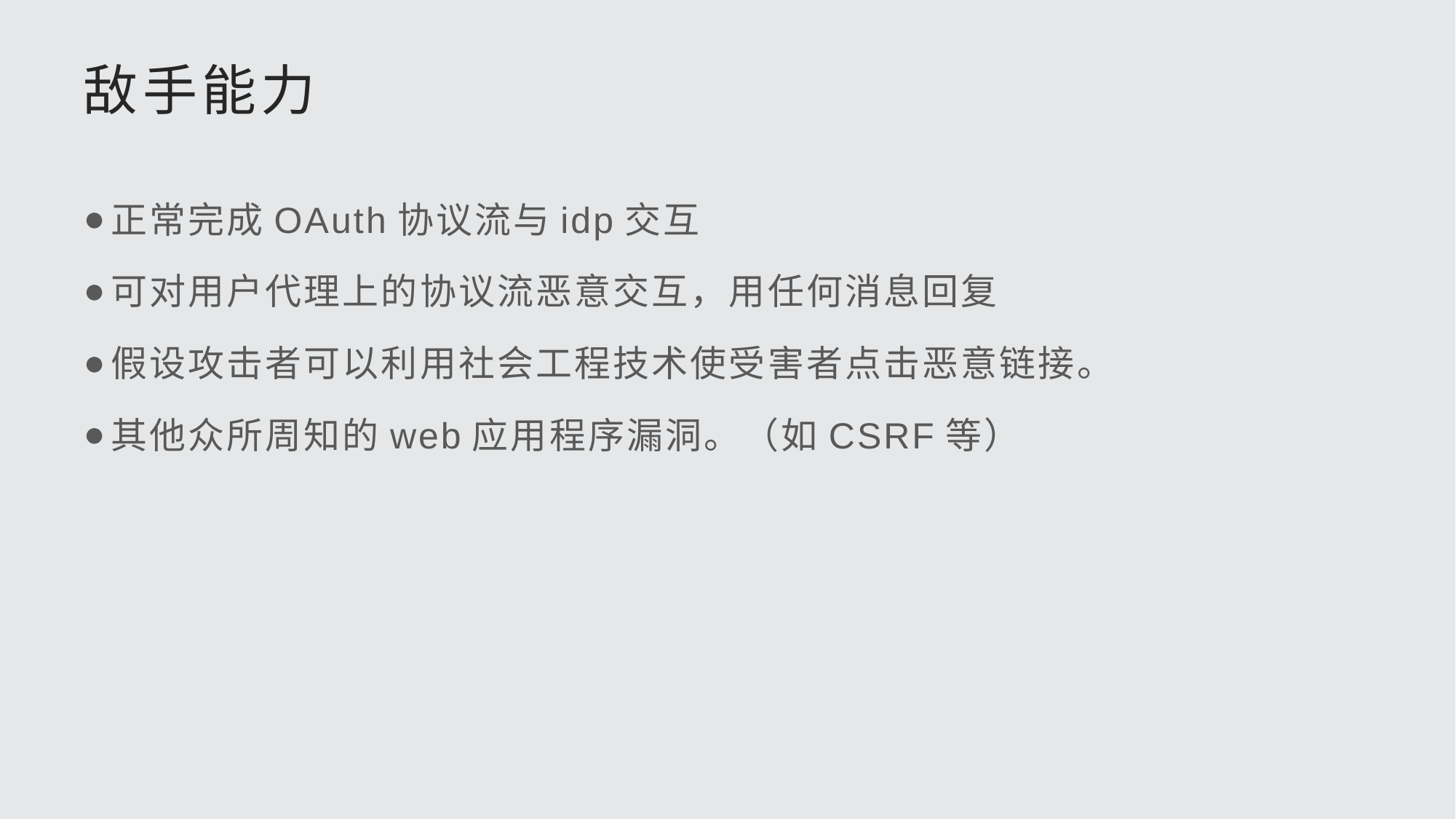

# 敌手能力
正常完成OAuth协议流与idp交互
可对用户代理上的协议流恶意交互，用任何消息回复
假设攻击者可以利用社会工程技术使受害者点击恶意链接。
其他众所周知的web应用程序漏洞。（如CSRF等）